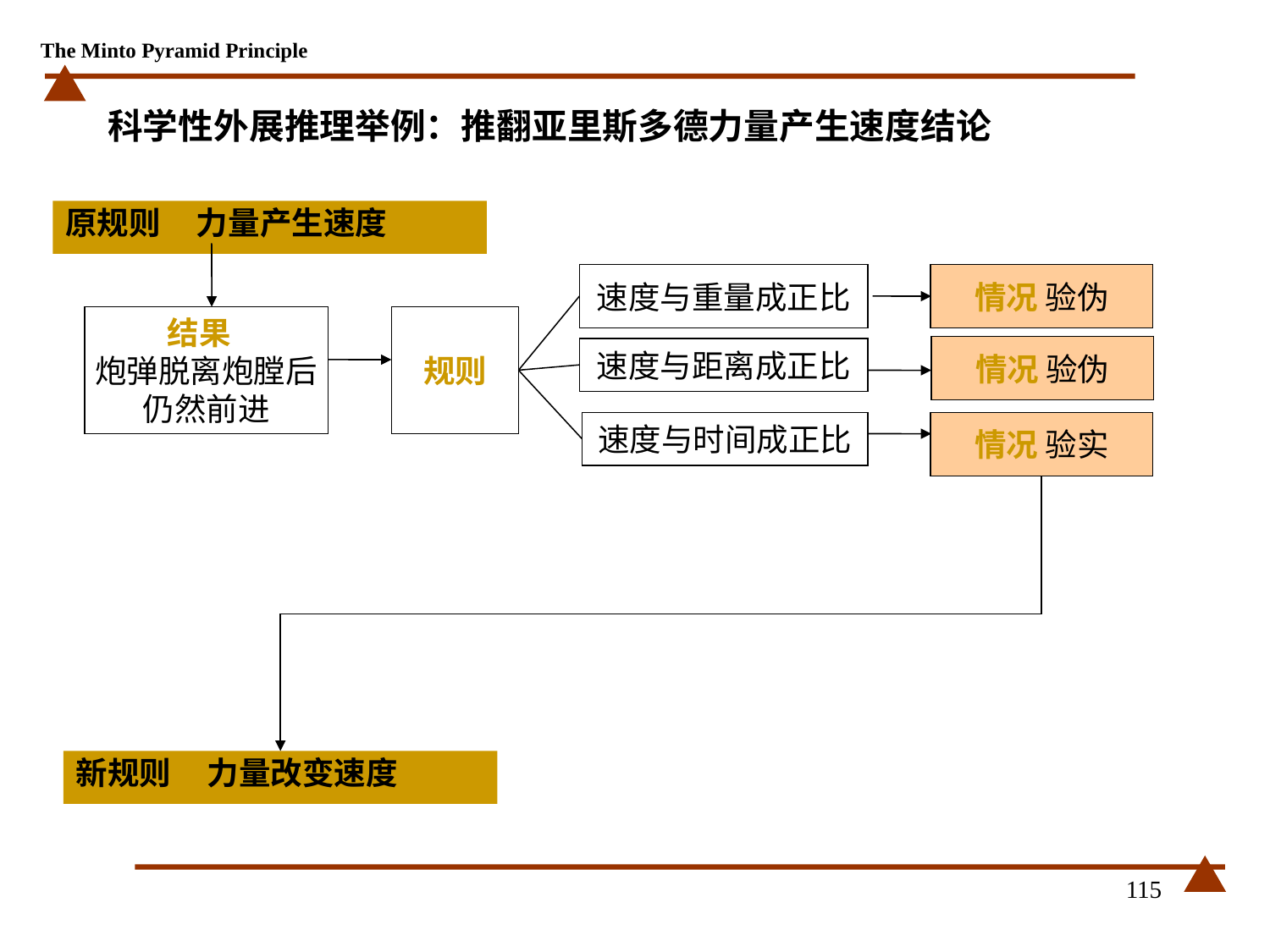

# 科学性外展推理举例：推翻亚里斯多德力量产生速度结论
原规则     力量产生速度

速度与重量成正比
情况 验伪

结果
炮弹脱离炮膛后
仍然前进
规则
情况 验伪
速度与距离成正比

速度与时间成正比
情况 验实

新规则     力量改变速度
115